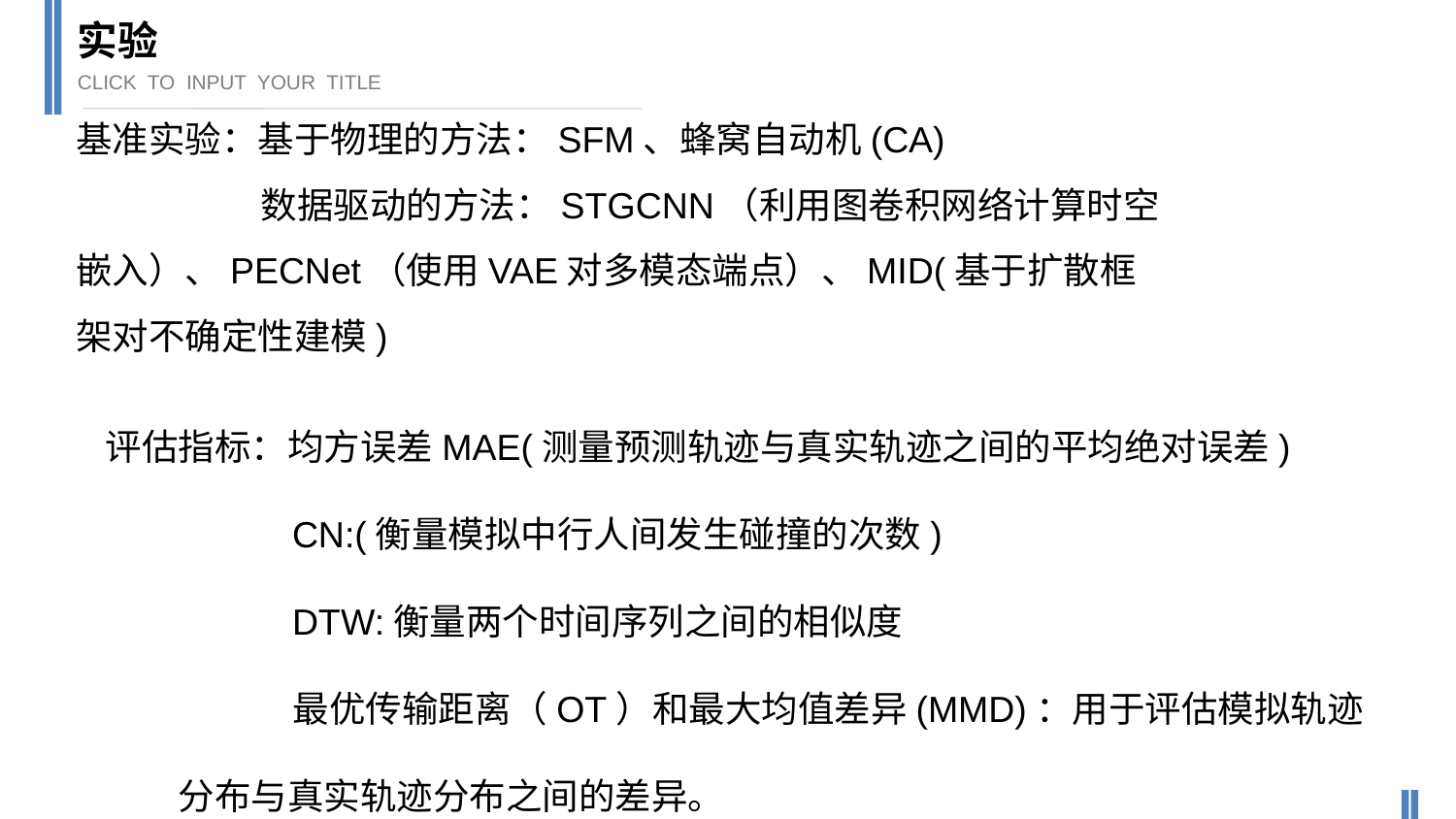

实验

基准实验：基于物理的方法：SFM、蜂窝自动机(CA)			   数据驱动的方法：STGCNN（利用图卷积网络计算时空嵌入）、PECNet（使用VAE对多模态端点）、MID(基于扩散框架对不确定性建模)
CLICK  TO  INPUT  YOUR  TITLE
评估指标：均方误差MAE(测量预测轨迹与真实轨迹之间的平均绝对误差)
    CN:(衡量模拟中行人间发生碰撞的次数)
    DTW:衡量两个时间序列之间的相似度
    最优传输距离（OT）和最大均值差异(MMD)：用于评估模拟轨迹分布与真实轨迹分布之间的差异。